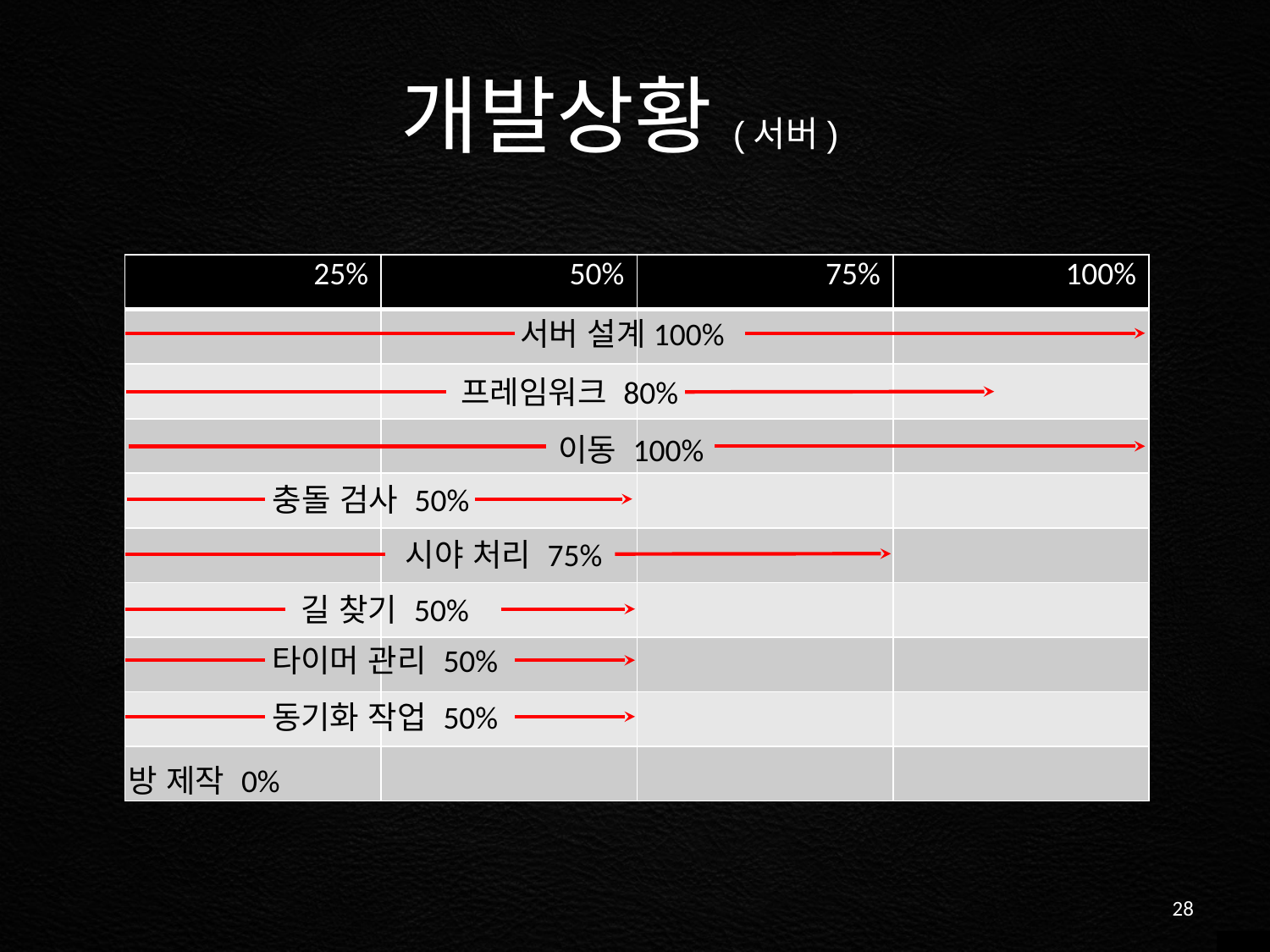

개발상황(서버)

| 25% | 50% | 75% | 100% |
| --- | --- | --- | --- |
|  |  |  |  |
|  |  |  |  |
|  |  |  |  |
|  |  |  |  |
|  |  |  |  |
|  |  |  |  |
|  |  |  |  |
|  |  |  |  |
|  |  |  |  |
서버 설계100%
 프레임워크 80%
 이동 100%
충돌 검사 50%
시야 처리 75%
길 찾기 50%
타이머 관리 50%
동기화 작업 50%
방 제작 0%
28